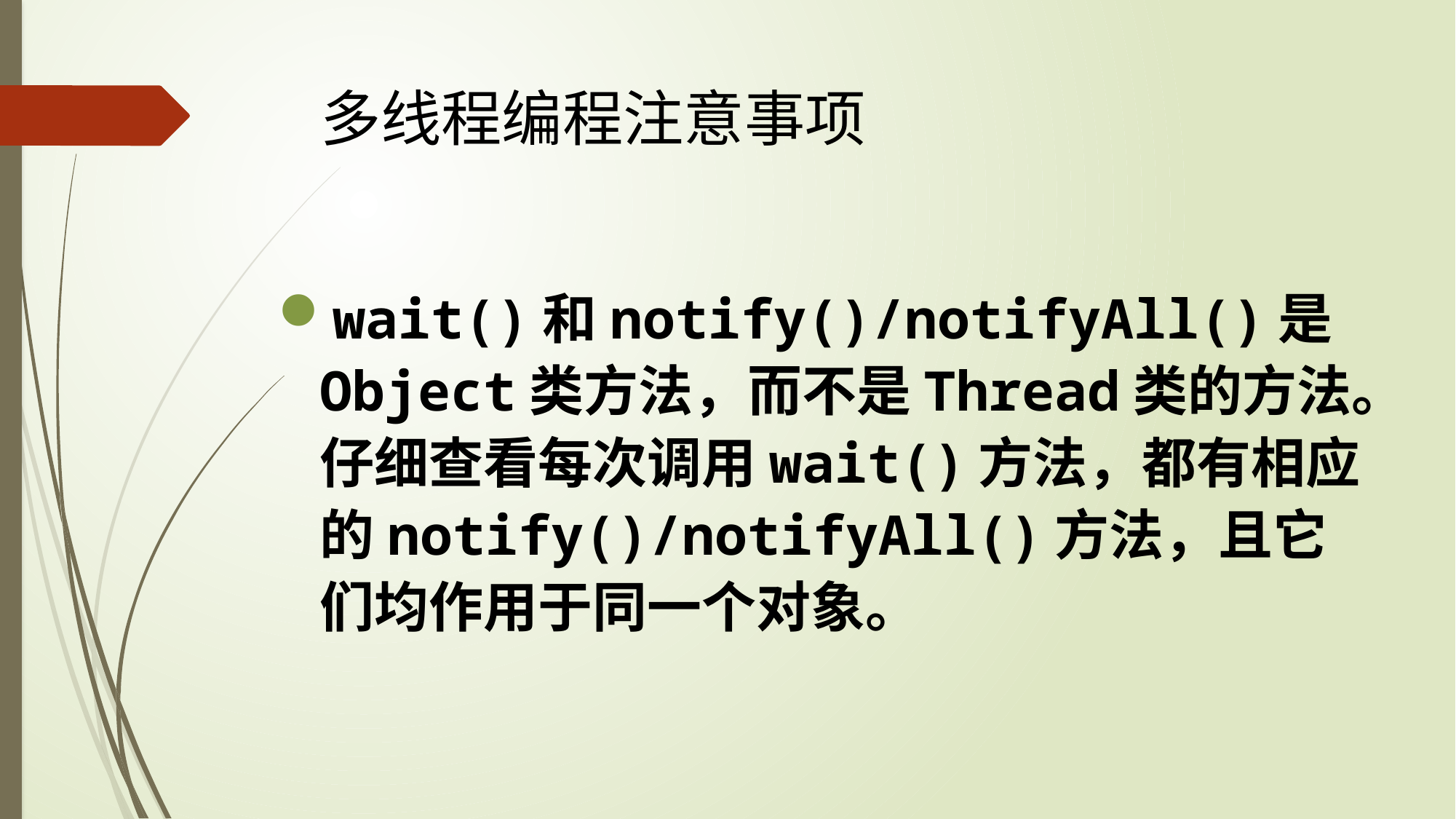

# 多线程编程注意事项

wait()和notify()/notifyAll()是Object类方法，而不是Thread类的方法。仔细查看每次调用wait()方法，都有相应的notify()/notifyAll()方法，且它们均作用于同一个对象。